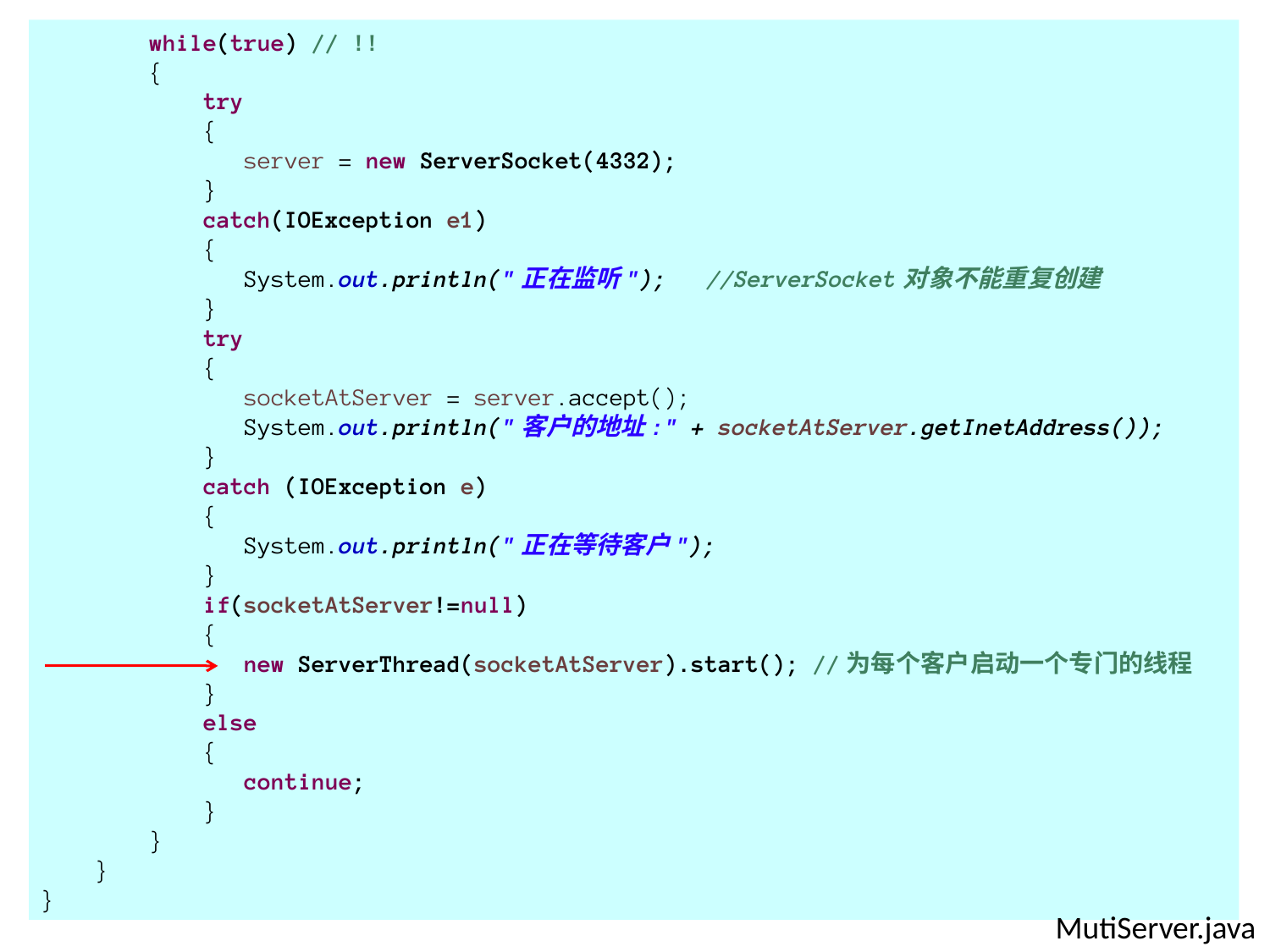

while(true) // !!
        {
            try
            {
               server = new ServerSocket(4332);
            }
            catch(IOException e1)
            {
               System.out.println("正在监听");   //ServerSocket对象不能重复创建
            }
            try
            {
               socketAtServer = server.accept();
               System.out.println("客户的地址:" + socketAtServer.getInetAddress());
            }
            catch (IOException e)
            {
               System.out.println("正在等待客户");
            }
            if(socketAtServer!=null)
            {
               new ServerThread(socketAtServer).start(); //为每个客户启动一个专门的线程
            }
            else
            {
               continue;
            }
        }
    }
}
46
MutiServer.java